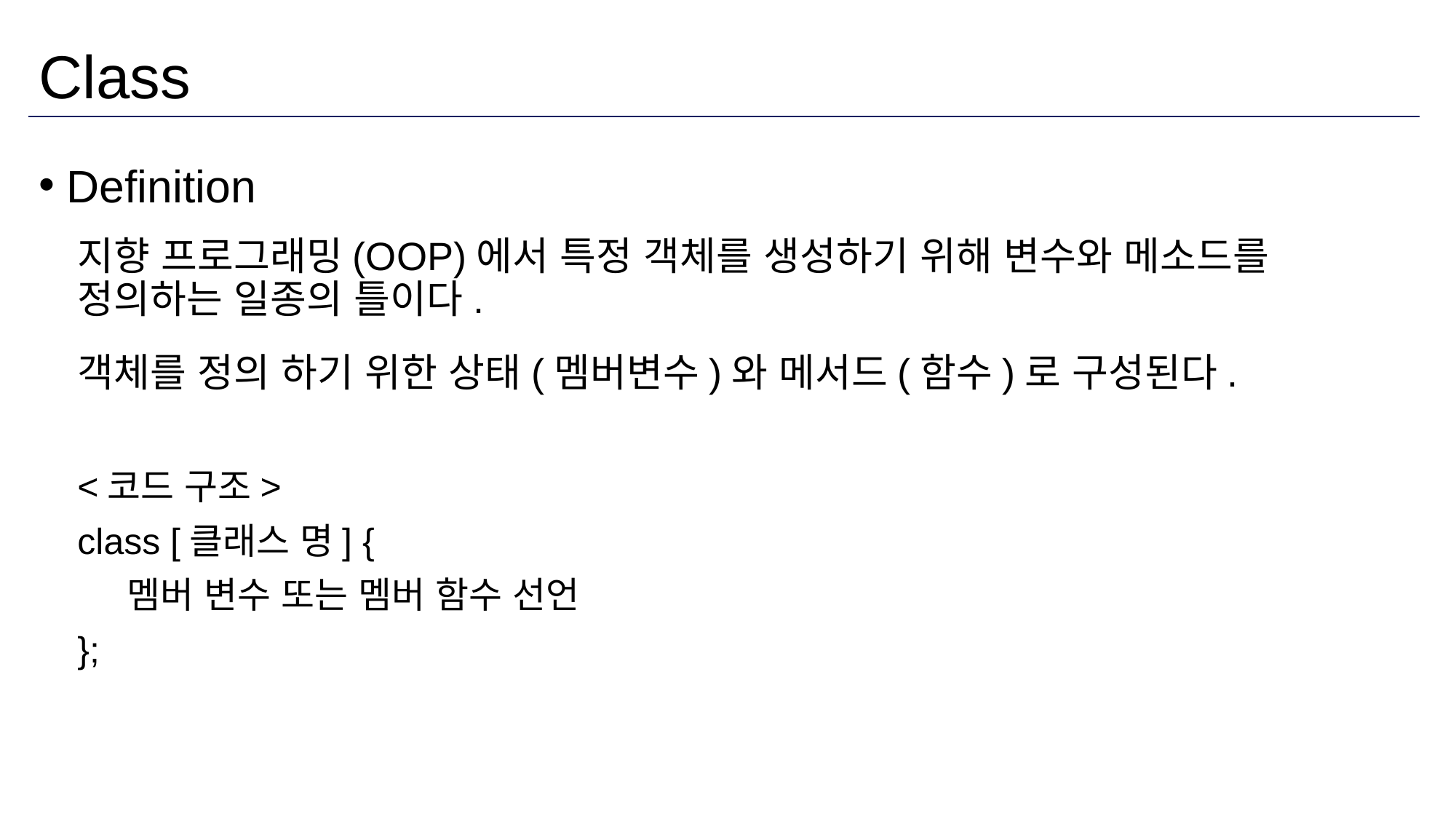

# Class
Definition
지향 프로그래밍(OOP)에서 특정 객체를 생성하기 위해 변수와 메소드를 정의하는 일종의 틀이다.
객체를 정의 하기 위한 상태(멤버변수)와 메서드(함수)로 구성된다.
<코드 구조>
class [클래스 명] {
    멤버 변수 또는 멤버 함수 선언
};